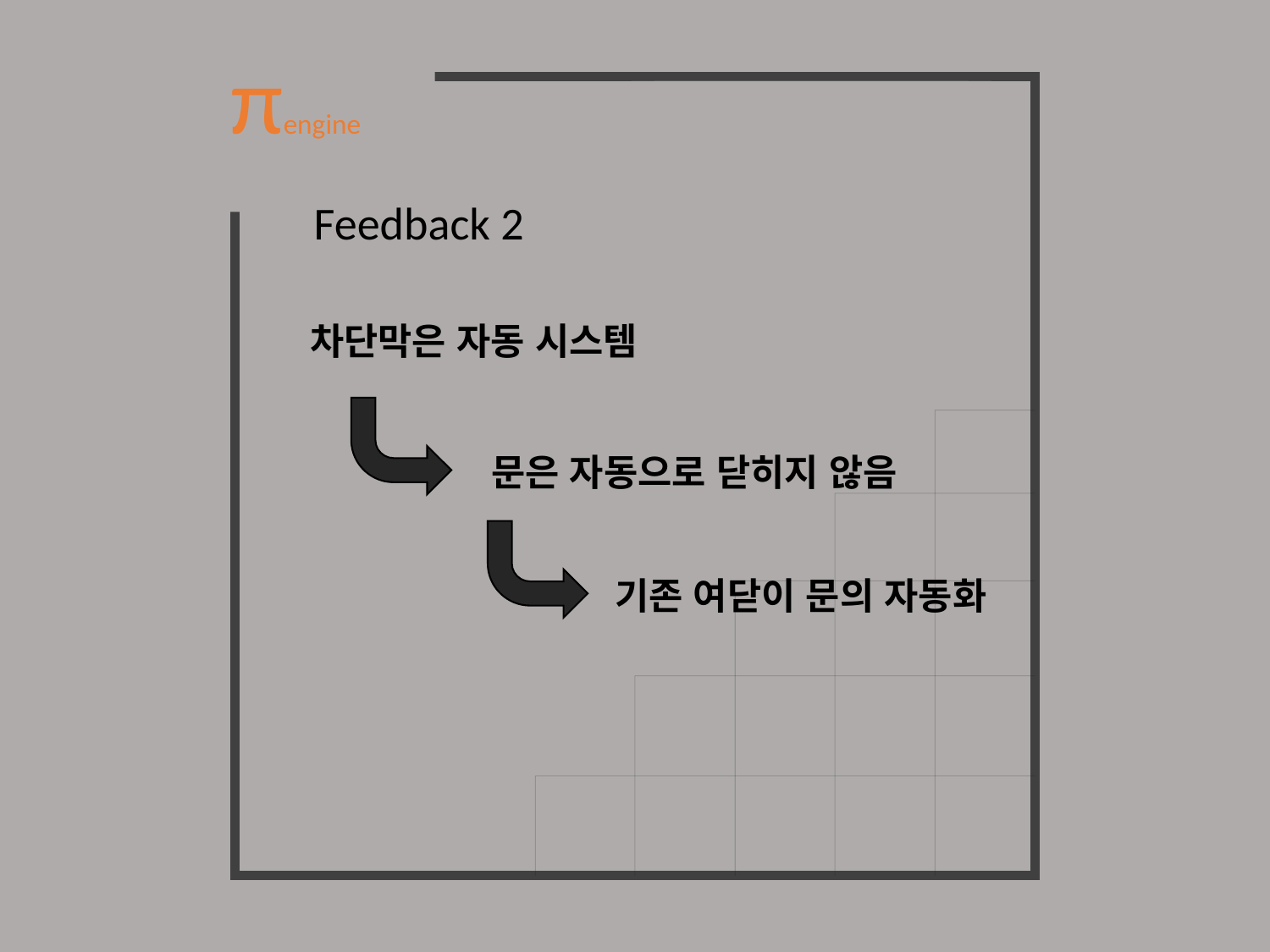

πengine

Feedback 2
차단막은 자동 시스템

문은 자동으로 닫히지 않음

기존 여닫이 문의 자동화